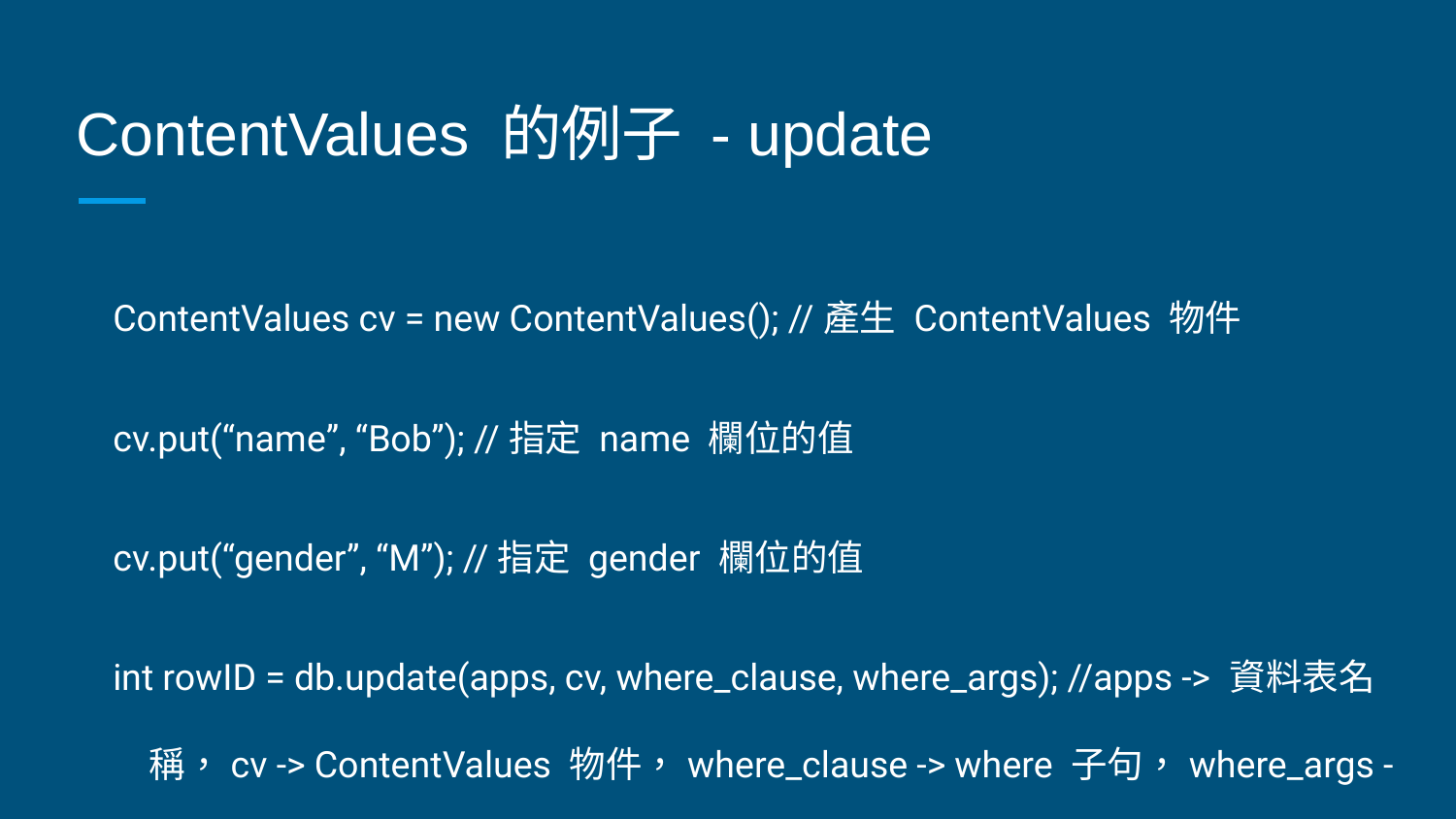

# ContentValues 的例子 - update
ContentValues cv = new ContentValues(); //產生 ContentValues 物件
cv.put(“name”, “Bob”); //指定 name 欄位的值
cv.put(“gender”, “M”); //指定 gender 欄位的值
int rowID = db.update(apps, cv, where_clause, where_args); //apps -> 資料表名稱，cv -> ContentValues 物件，where_clause -> where 子句，where_args -> where 參數